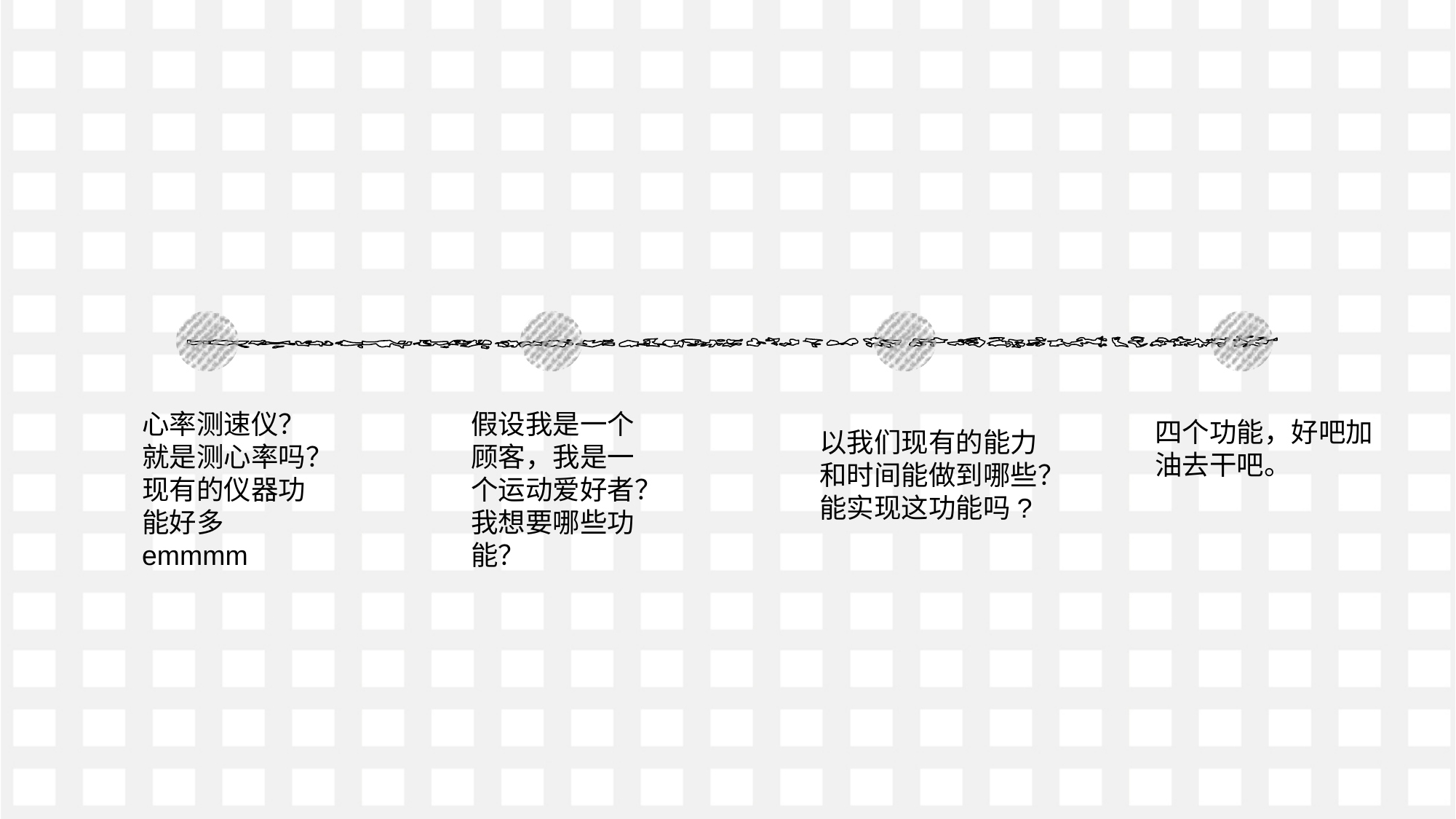

心率测速仪？
就是测心率吗？
现有的仪器功能好多emmmm
假设我是一个顾客，我是一个运动爱好者？
我想要哪些功能？
四个功能，好吧加油去干吧。
以我们现有的能力和时间能做到哪些？
能实现这功能吗?